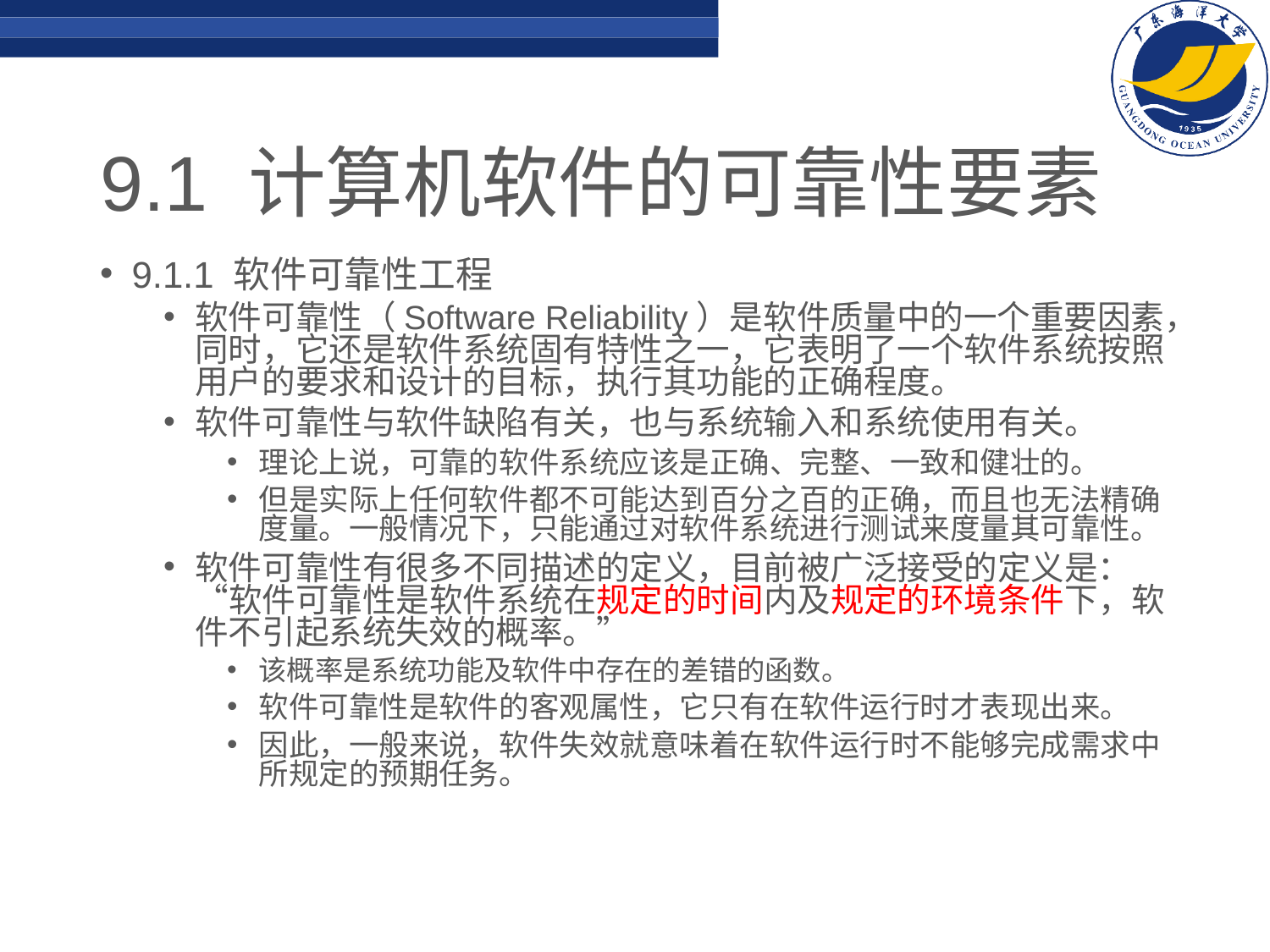

# 9.1 计算机软件的可靠性要素
9.1.1 软件可靠性工程
软件可靠性（Software Reliability）是软件质量中的一个重要因素，同时，它还是软件系统固有特性之一，它表明了一个软件系统按照用户的要求和设计的目标，执行其功能的正确程度。
软件可靠性与软件缺陷有关，也与系统输入和系统使用有关。
理论上说，可靠的软件系统应该是正确、完整、一致和健壮的。
但是实际上任何软件都不可能达到百分之百的正确，而且也无法精确度量。一般情况下，只能通过对软件系统进行测试来度量其可靠性。
软件可靠性有很多不同描述的定义，目前被广泛接受的定义是：“软件可靠性是软件系统在规定的时间内及规定的环境条件下，软件不引起系统失效的概率。”
该概率是系统功能及软件中存在的差错的函数。
软件可靠性是软件的客观属性，它只有在软件运行时才表现出来。
因此，一般来说，软件失效就意味着在软件运行时不能够完成需求中所规定的预期任务。
4